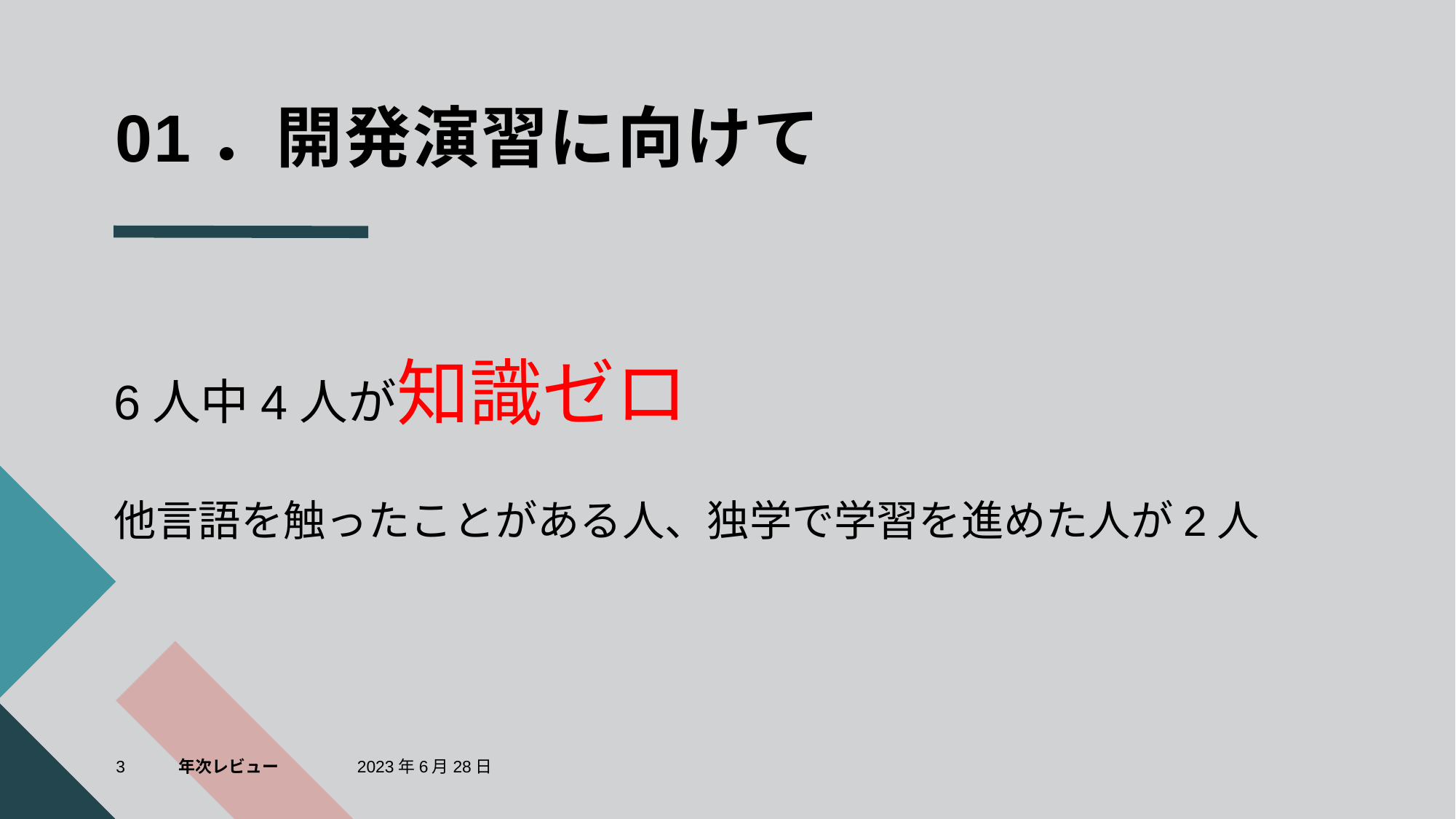

# 01．開発演習に向けて

6人中4人が知識ゼロ

他言語を触ったことがある人、独学で学習を進めた人が2人
3
年次レビュー
2023年6月28日